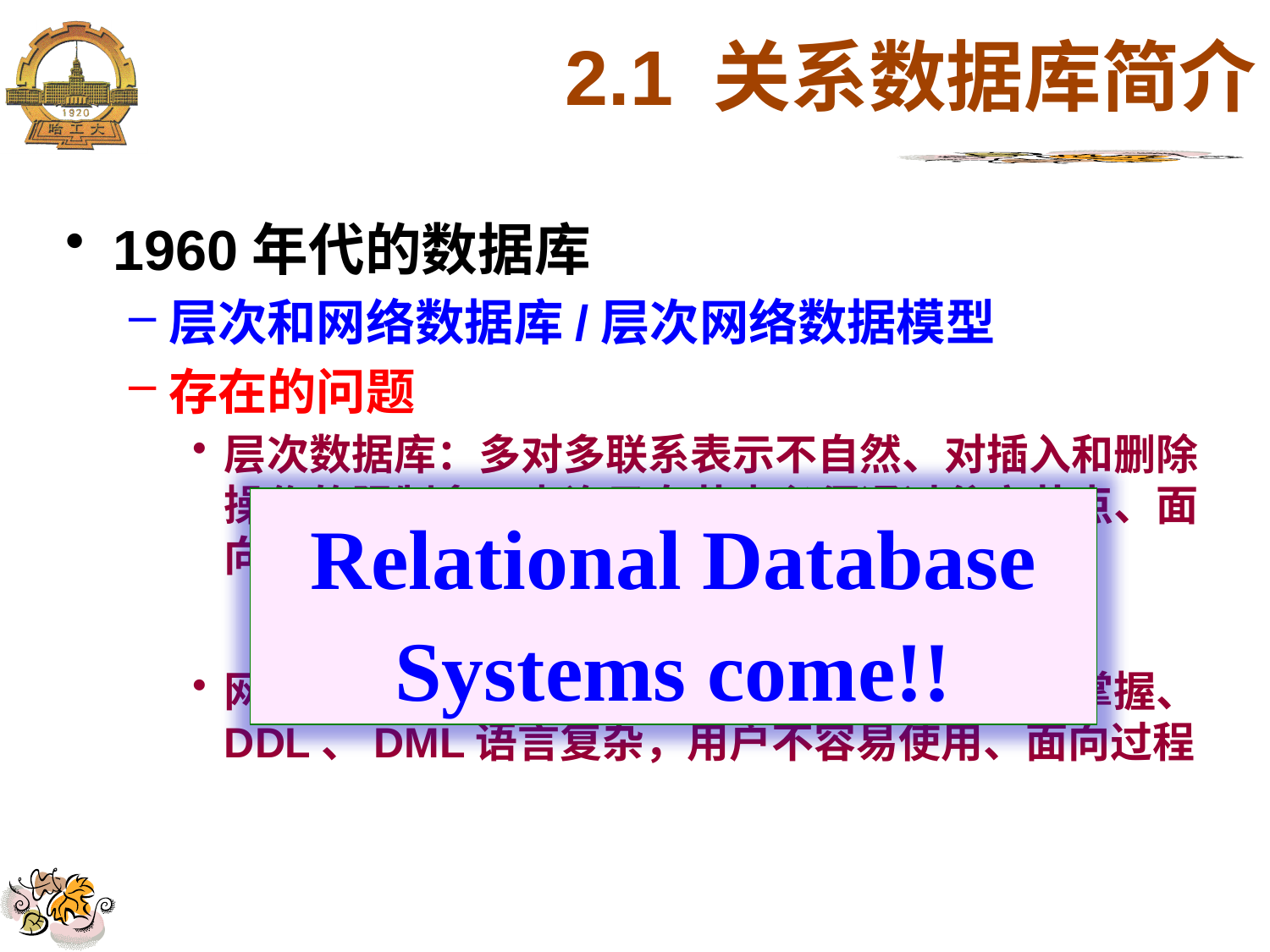

# 2.1 关系数据库简介
1960年代的数据库
层次和网络数据库/层次网络数据模型
存在的问题
层次数据库：多对多联系表示不自然、对插入和删除操作的限制多、查询子女节点必须通过父亲节点、面向过程

网状数据库：结构比较复杂，不利于最终用户掌握、DDL、DML语言复杂，用户不容易使用、面向过程

Relational Database
Systems come!!